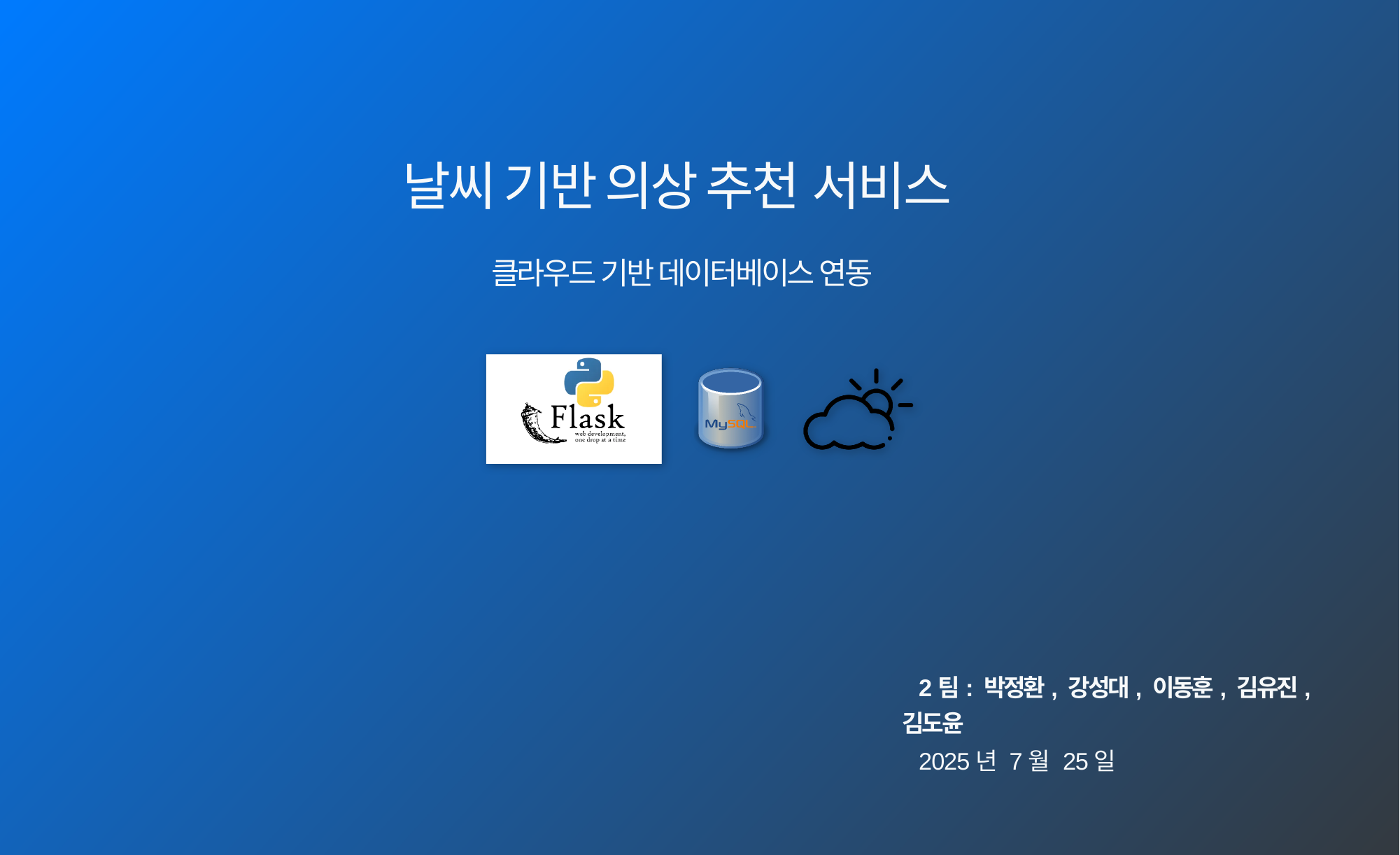

# 날씨 기반 의상 추천 서비스
클라우드 기반 데이터베이스 연동

2팀: 박정환, 강성대, 이동훈, 김유진, 김도윤
2025년 7월 25일